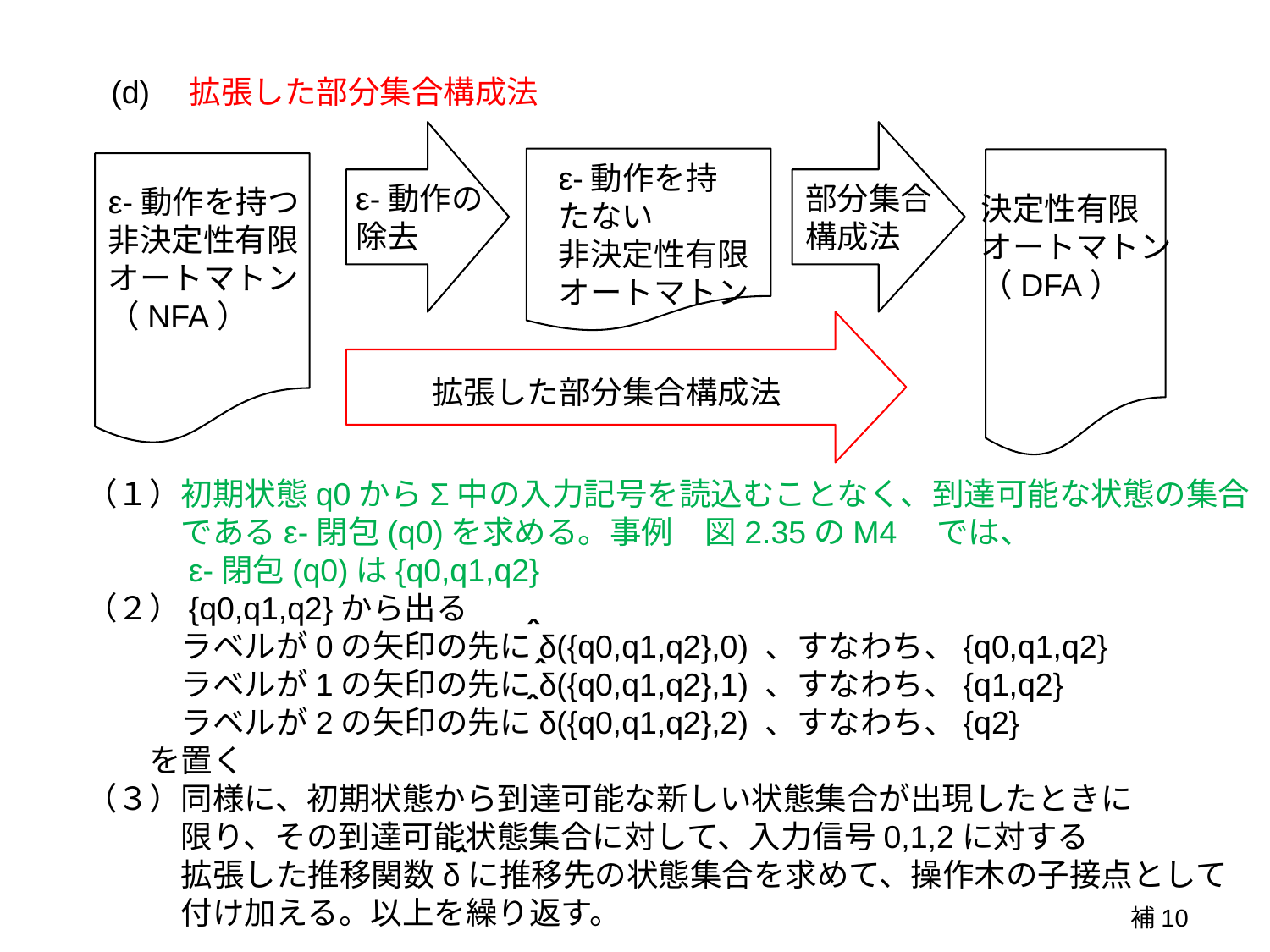

(d)　拡張した部分集合構成法

ε-動作を持
たない
非決定性有限
オートマトン

ε-動作の
除去
部分集合
構成法
ε-動作を持つ
非決定性有限
オートマトン
（NFA）
決定性有限
オートマトン
（DFA）

　　拡張した部分集合構成法
（１）初期状態q0からΣ中の入力記号を読込むことなく、到達可能な状態の集合
　　　であるε-閉包(q0)を求める。事例　図2.35のM4　では、
　　　ε-閉包(q0)は{q0,q1,q2}
（２）{q0,q1,q2}から出る
　　　ラベルが0の矢印の先にδ({q0,q1,q2},0) 、すなわち、{q0,q1,q2}
　　　ラベルが1の矢印の先にδ({q0,q1,q2},1) 、すなわち、{q1,q2}
　　　ラベルが2の矢印の先にδ({q0,q1,q2},2) 、すなわち、{q2}
　　を置く
（３）同様に、初期状態から到達可能な新しい状態集合が出現したときに
　　　限り、その到達可能状態集合に対して、入力信号0,1,2に対する
　　　拡張した推移関数δに推移先の状態集合を求めて、操作木の子接点として
　　　付け加える。以上を繰り返す。
＾
＾
＾
＾
補10